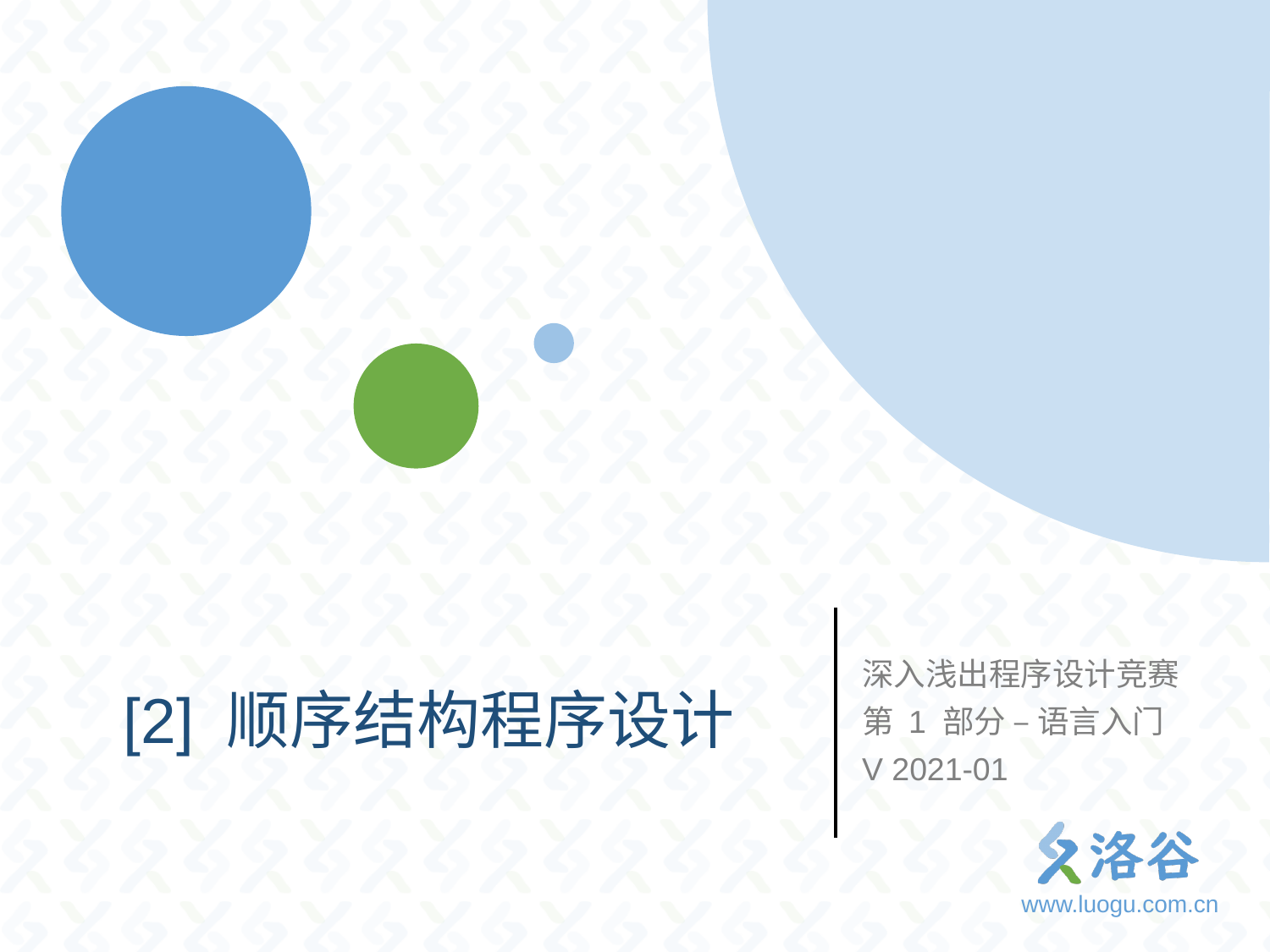

# [2] 顺序结构程序设计
深入浅出程序设计竞赛
第 1 部分 – 语言入门
V 2021-01